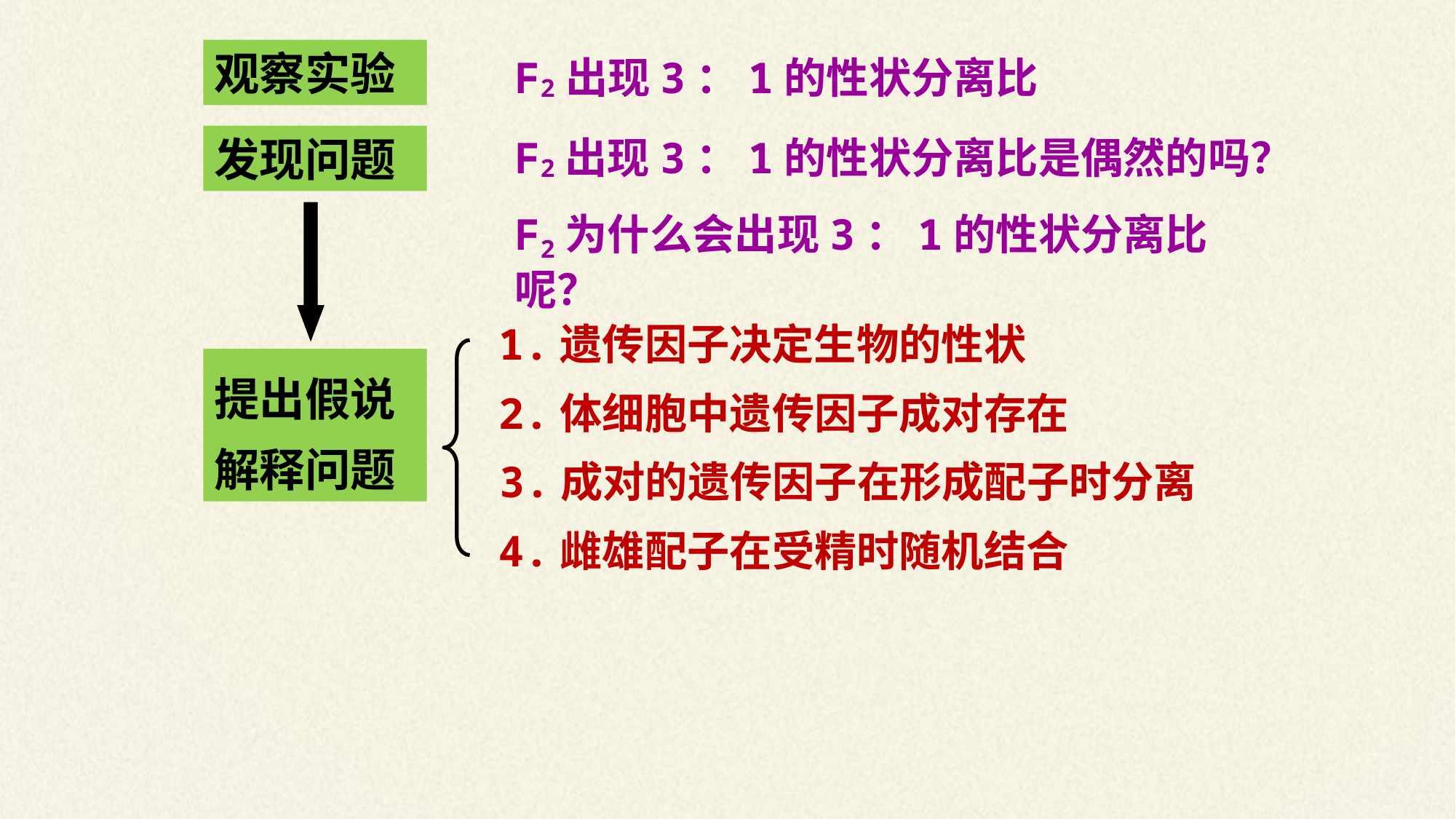

观察实验
F2出现3：1的性状分离比
发现问题
F2出现3：1的性状分离比是偶然的吗？

F2为什么会出现3：1的性状分离比呢？
1.遗传因子决定生物的性状

提出假说解释问题
2.体细胞中遗传因子成对存在
3.成对的遗传因子在形成配子时分离
4.雌雄配子在受精时随机结合